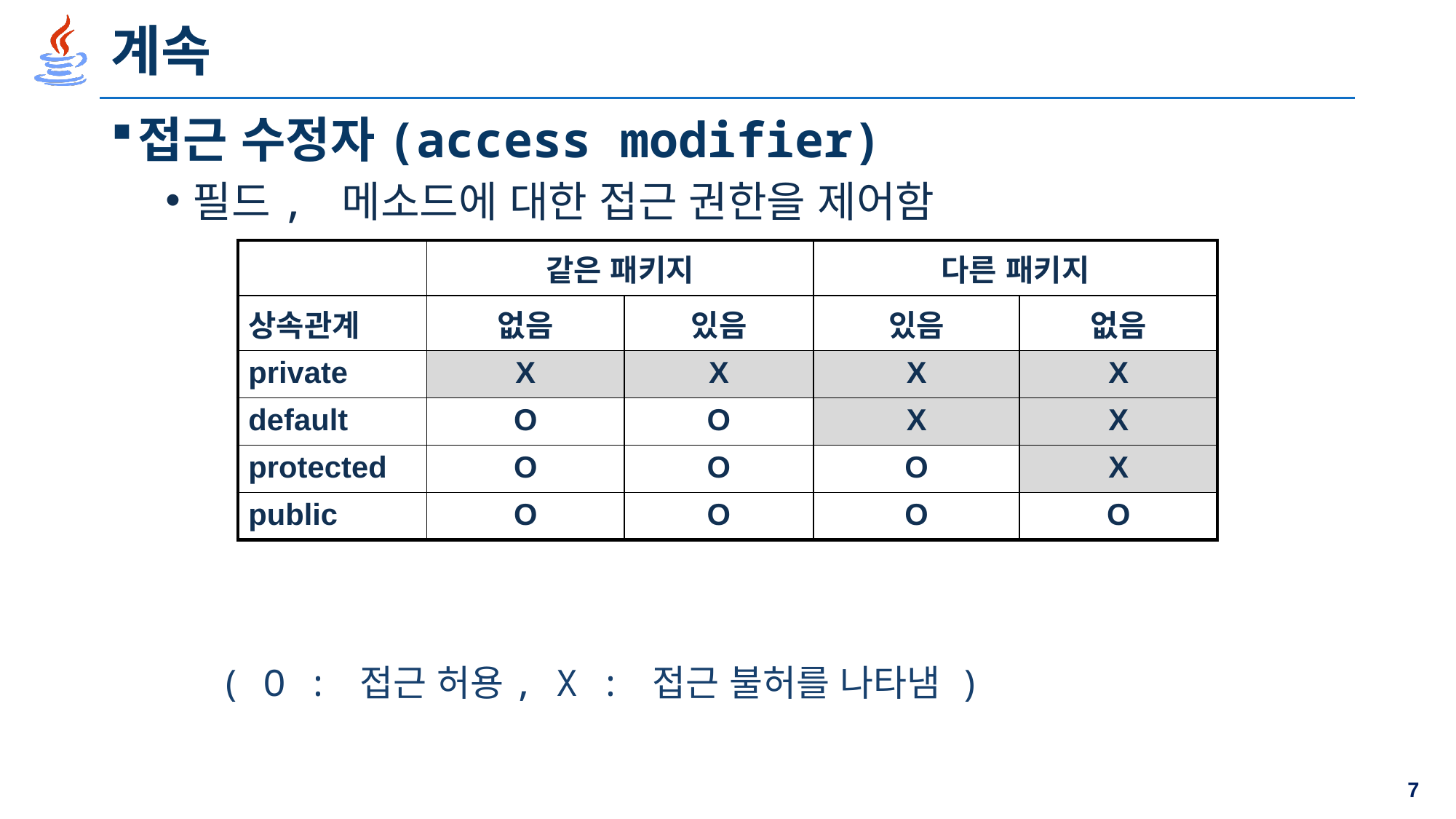

# 계속
접근 수정자(access modifier)
필드, 메소드에 대한 접근 권한을 제어함

( O : 접근 허용, X : 접근 불허를 나타냄 )
|  | 같은 패키지 |  | 다른 패키지 |  |
| --- | --- | --- | --- | --- |
| 상속관계 | 없음 | 있음 | 있음 | 없음 |
| private | X | X | X | X |
| default | O | O | X | X |
| protected | O | O | O | X |
| public | O | O | O | O |
7